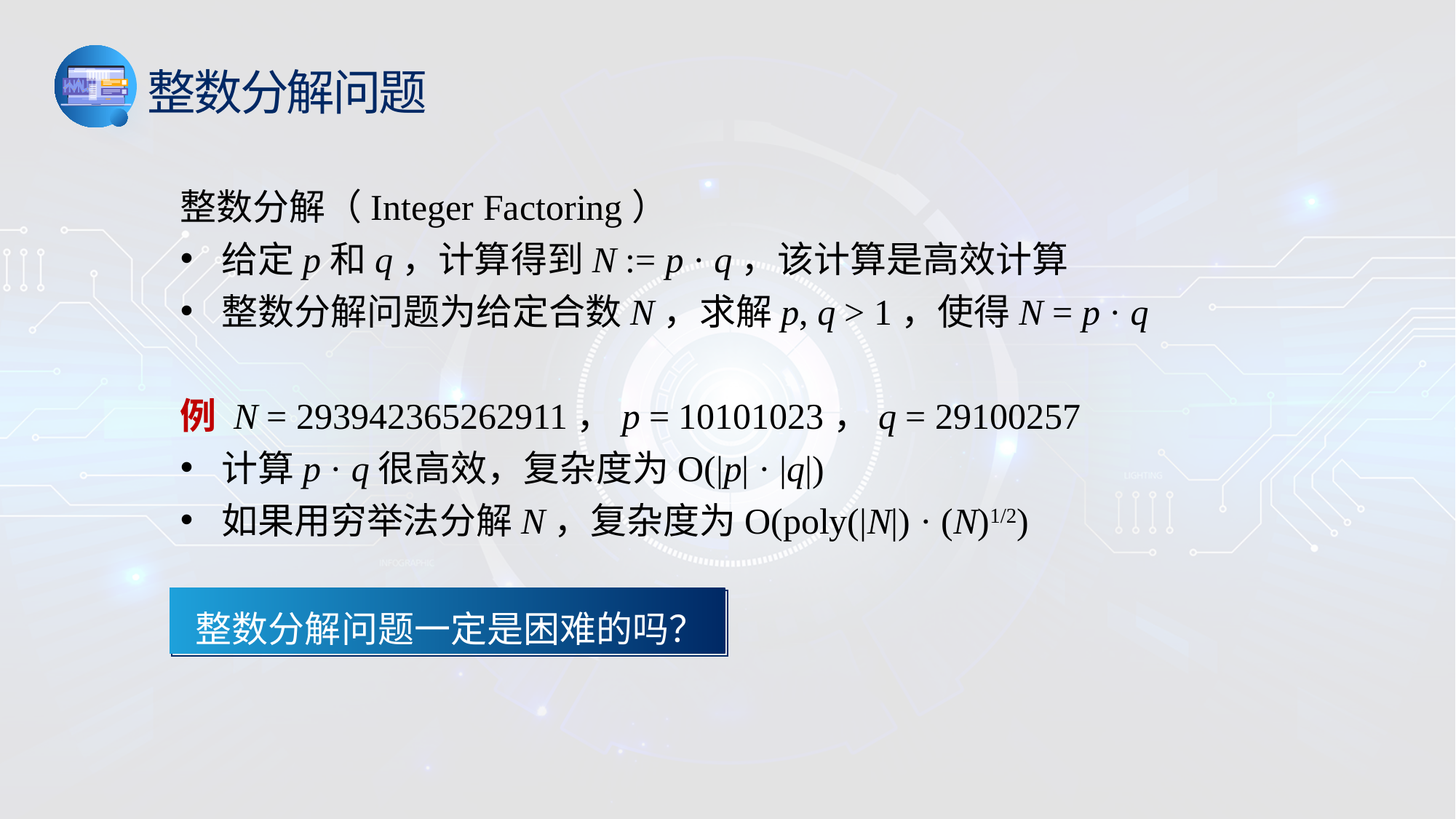

整数分解问题

整数分解（Integer Factoring）
给定p和q，计算得到N := p · q，该计算是高效计算
整数分解问题为给定合数N，求解p, q > 1，使得N = p · q
例 N = 293942365262911，p = 10101023，q = 29100257
计算p · q很高效，复杂度为O(|p| · |q|)
如果用穷举法分解N，复杂度为O(poly(|N|) · (N)1/2)

整数分解问题一定是困难的吗？